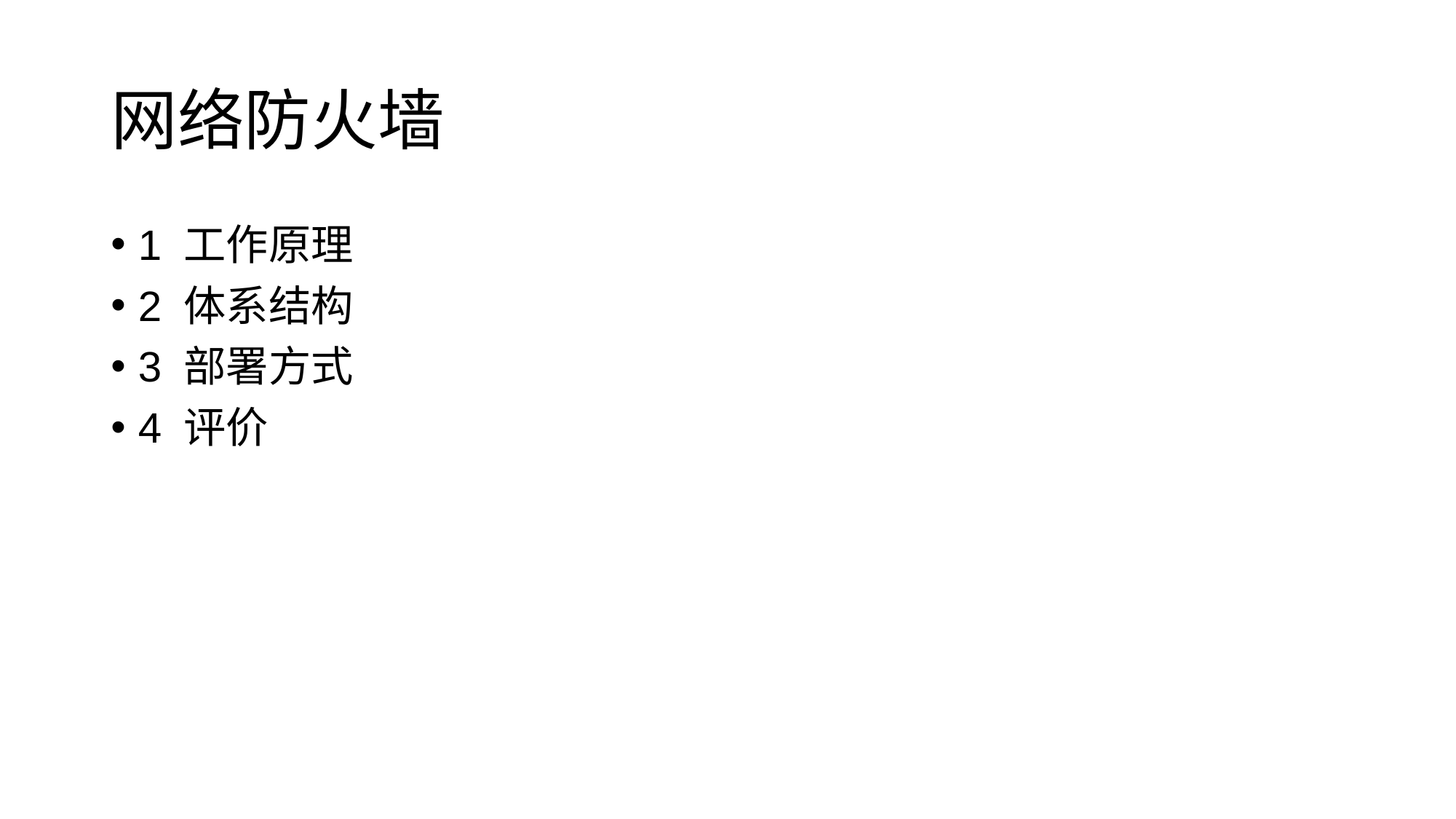

# 网络防火墙
1 工作原理
2 体系结构
3 部署方式
4 评价